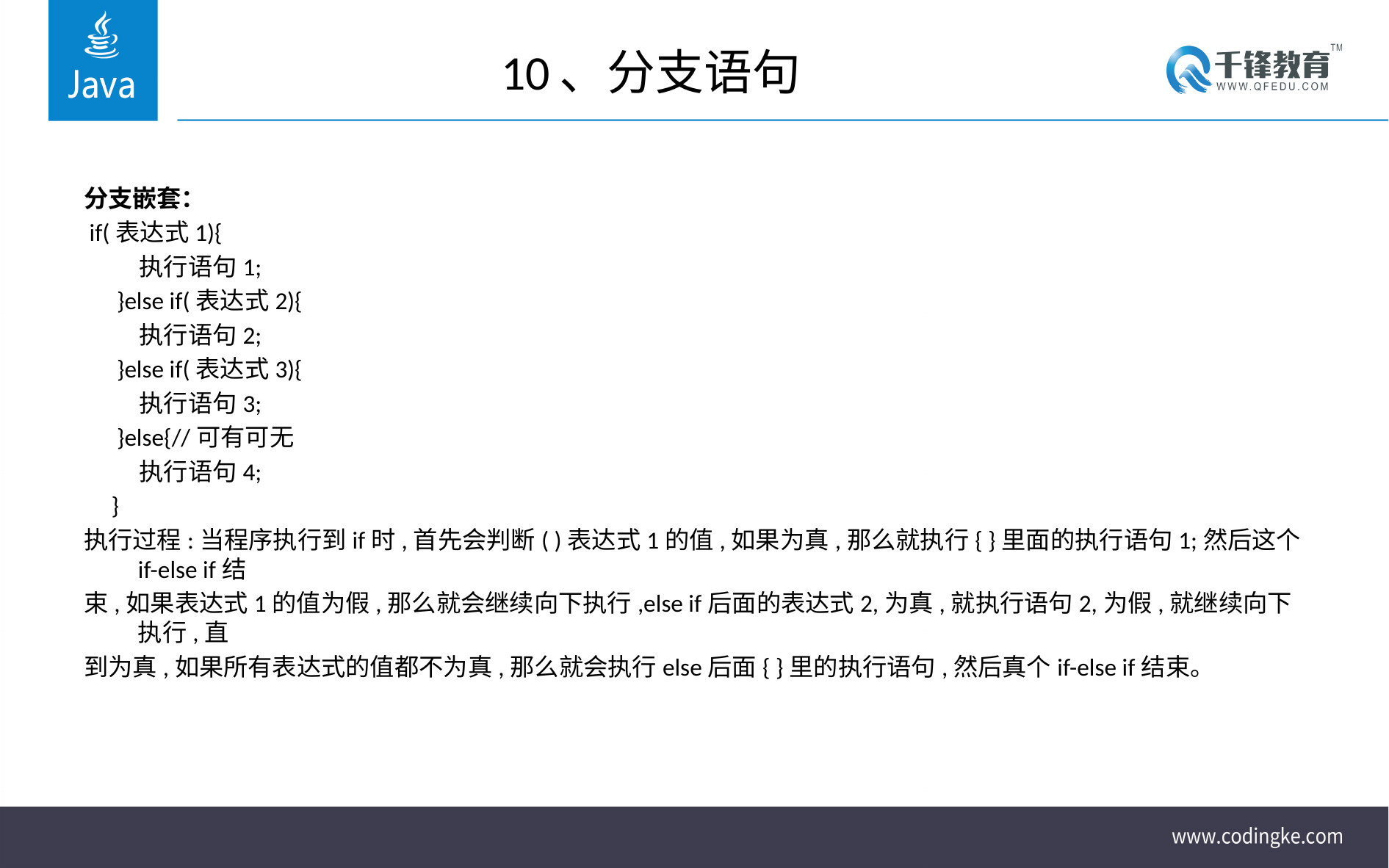

# 10、分支语句
分支嵌套：
 if(表达式1){
         执行语句1;
      }else if(表达式2){
         执行语句2;
      }else if(表达式3){
         执行语句3;
      }else{//可有可无
         执行语句4;
     }
执行过程:当程序执行到if时,首先会判断( )表达式1的值,如果为真,那么就执行{ }里面的执行语句1;然后这个if-else if结
束,如果表达式1的值为假,那么就会继续向下执行,else if后面的表达式2,为真,就执行语句2,为假,就继续向下执行,直
到为真,如果所有表达式的值都不为真,那么就会执行else后面{ }里的执行语句,然后真个if-else if结束。